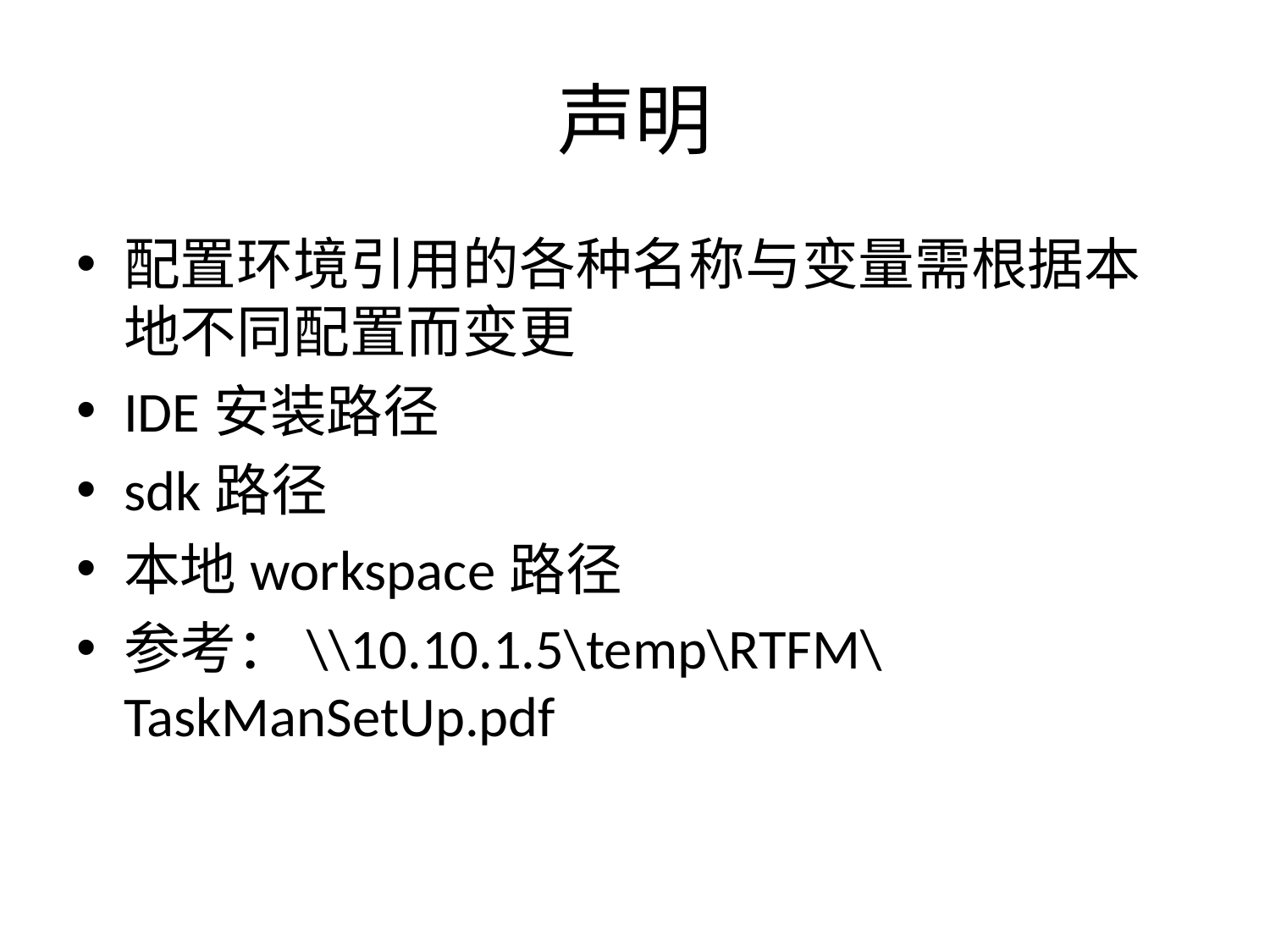

# 声明
配置环境引用的各种名称与变量需根据本地不同配置而变更
IDE安装路径
sdk路径
本地workspace路径
参考：\\10.10.1.5\temp\RTFM\TaskManSetUp.pdf